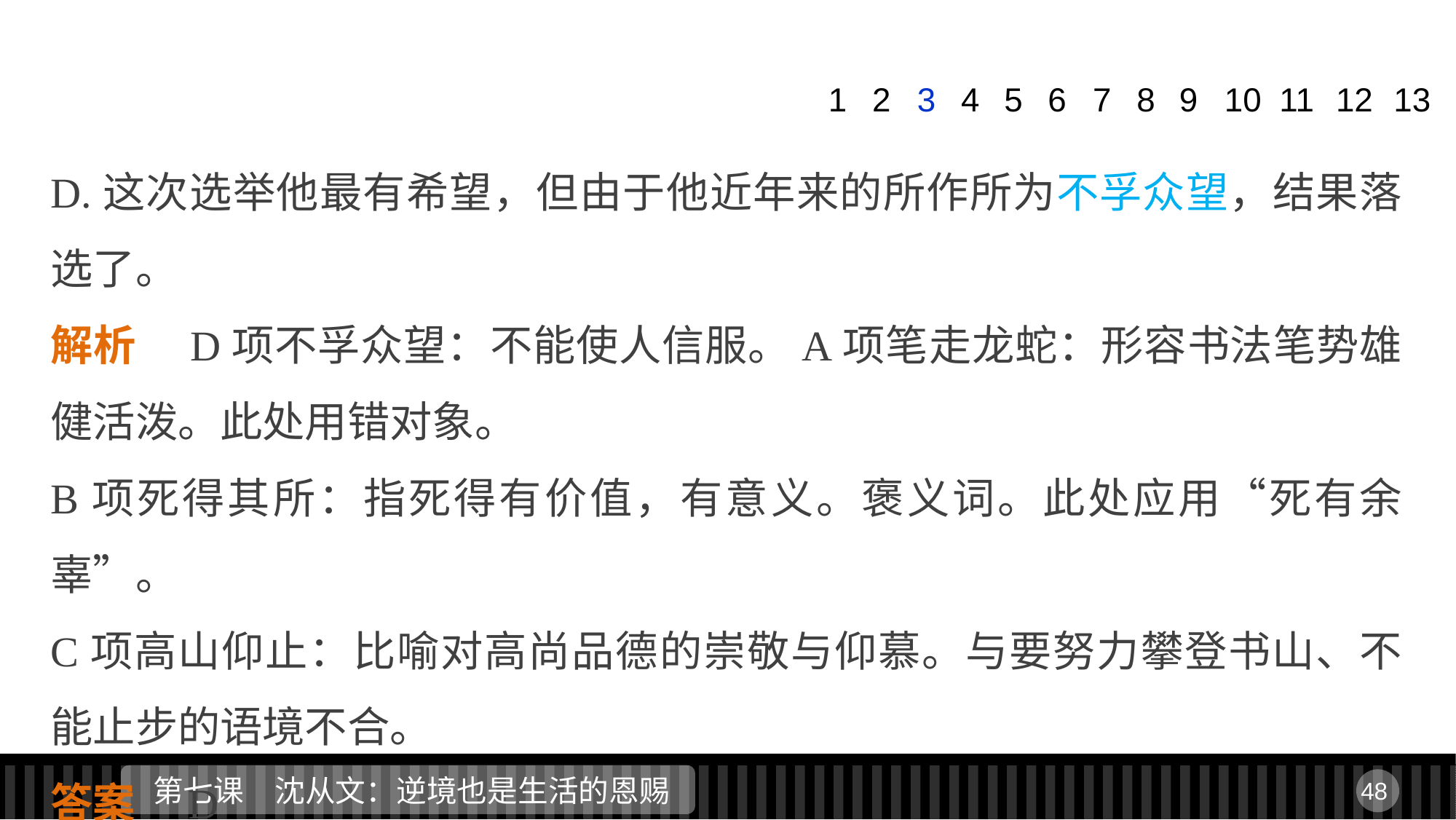

1
2
3
4
5
6
7
8
9
11
12
13
10
D.这次选举他最有希望，但由于他近年来的所作所为不孚众望，结果落选了。
解析　D项不孚众望：不能使人信服。A项笔走龙蛇：形容书法笔势雄健活泼。此处用错对象。
B项死得其所：指死得有价值，有意义。褒义词。此处应用“死有余辜”。
C项高山仰止：比喻对高尚品德的崇敬与仰慕。与要努力攀登书山、不能止步的语境不合。
答案　D